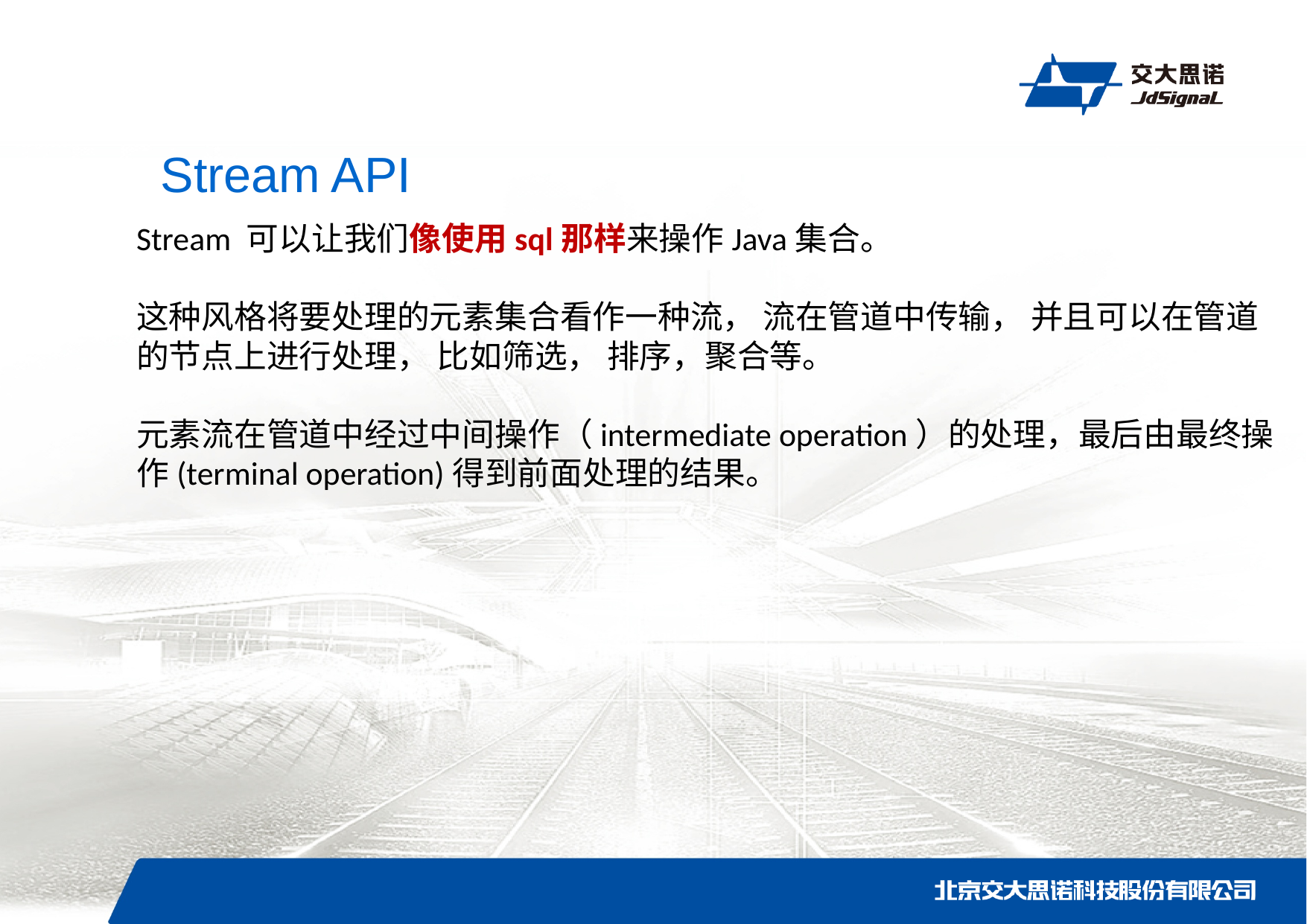

Stream API
Stream 可以让我们像使用sql那样来操作Java集合。

这种风格将要处理的元素集合看作一种流， 流在管道中传输， 并且可以在管道的节点上进行处理， 比如筛选， 排序，聚合等。

元素流在管道中经过中间操作（intermediate operation）的处理，最后由最终操作(terminal operation)得到前面处理的结果。